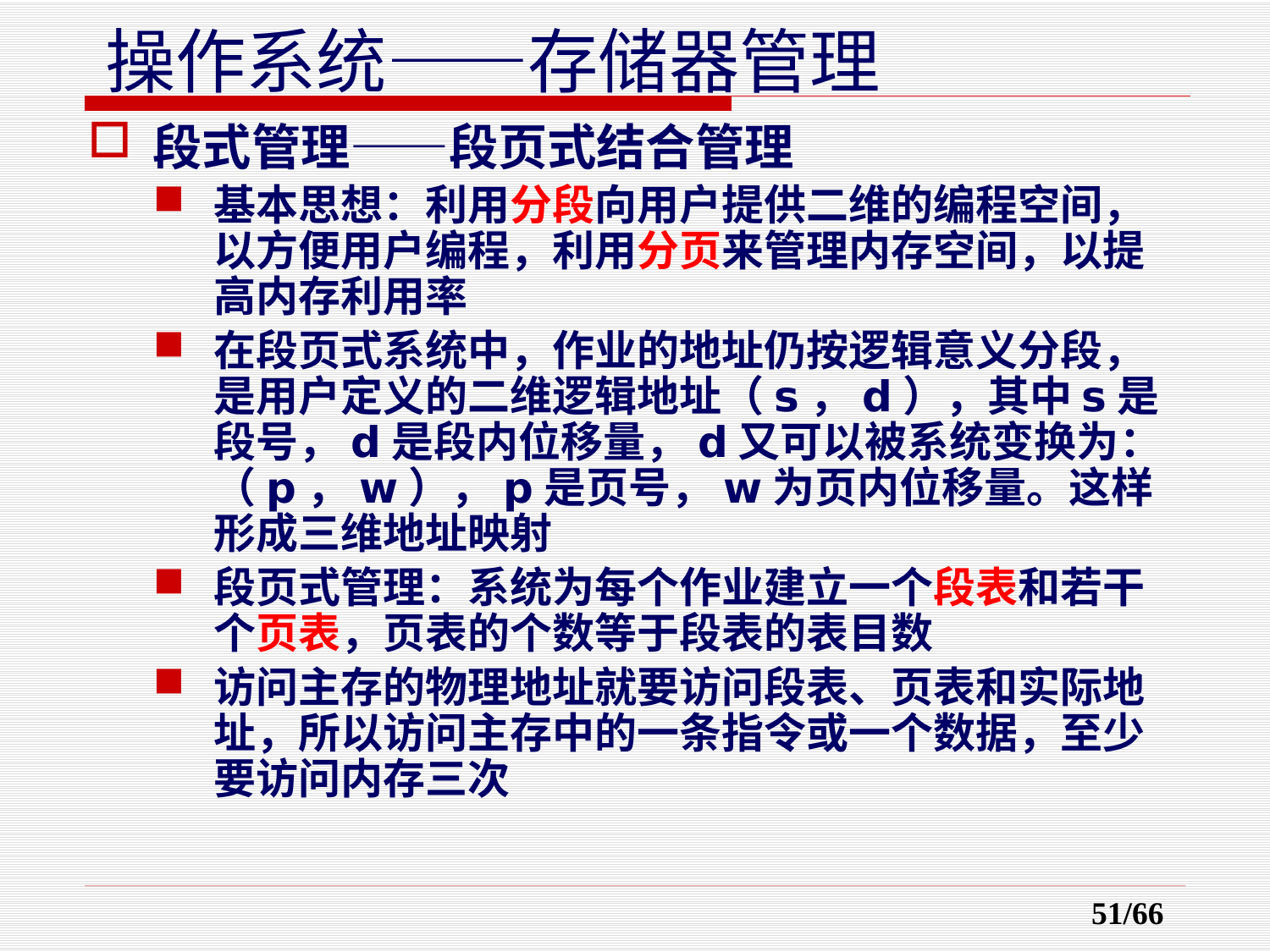

段式管理——段页式结合管理
基本思想：利用分段向用户提供二维的编程空间，以方便用户编程，利用分页来管理内存空间，以提高内存利用率
在段页式系统中，作业的地址仍按逻辑意义分段，是用户定义的二维逻辑地址（s，d），其中s是段号，d是段内位移量，d又可以被系统变换为：（p，w），p是页号，w为页内位移量。这样形成三维地址映射
段页式管理：系统为每个作业建立一个段表和若干个页表，页表的个数等于段表的表目数
访问主存的物理地址就要访问段表、页表和实际地址，所以访问主存中的一条指令或一个数据，至少要访问内存三次